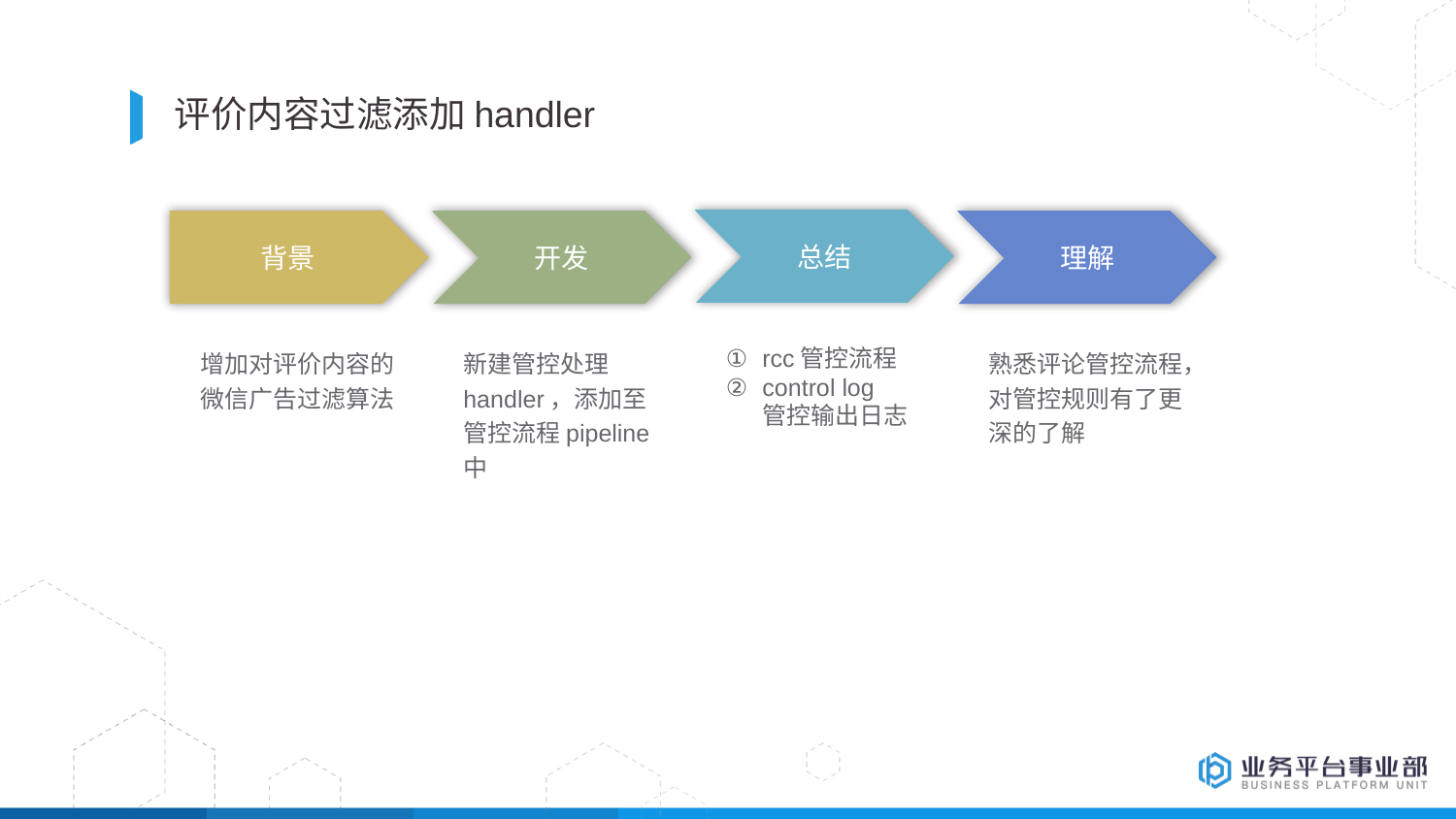

# 评价内容过滤添加handler
总结
rcc管控流程
control log
管控输出日志
背景
增加对评价内容的微信广告过滤算法
开发
新建管控处理handler，添加至管控流程pipeline中
理解
熟悉评论管控流程，对管控规则有了更深的了解